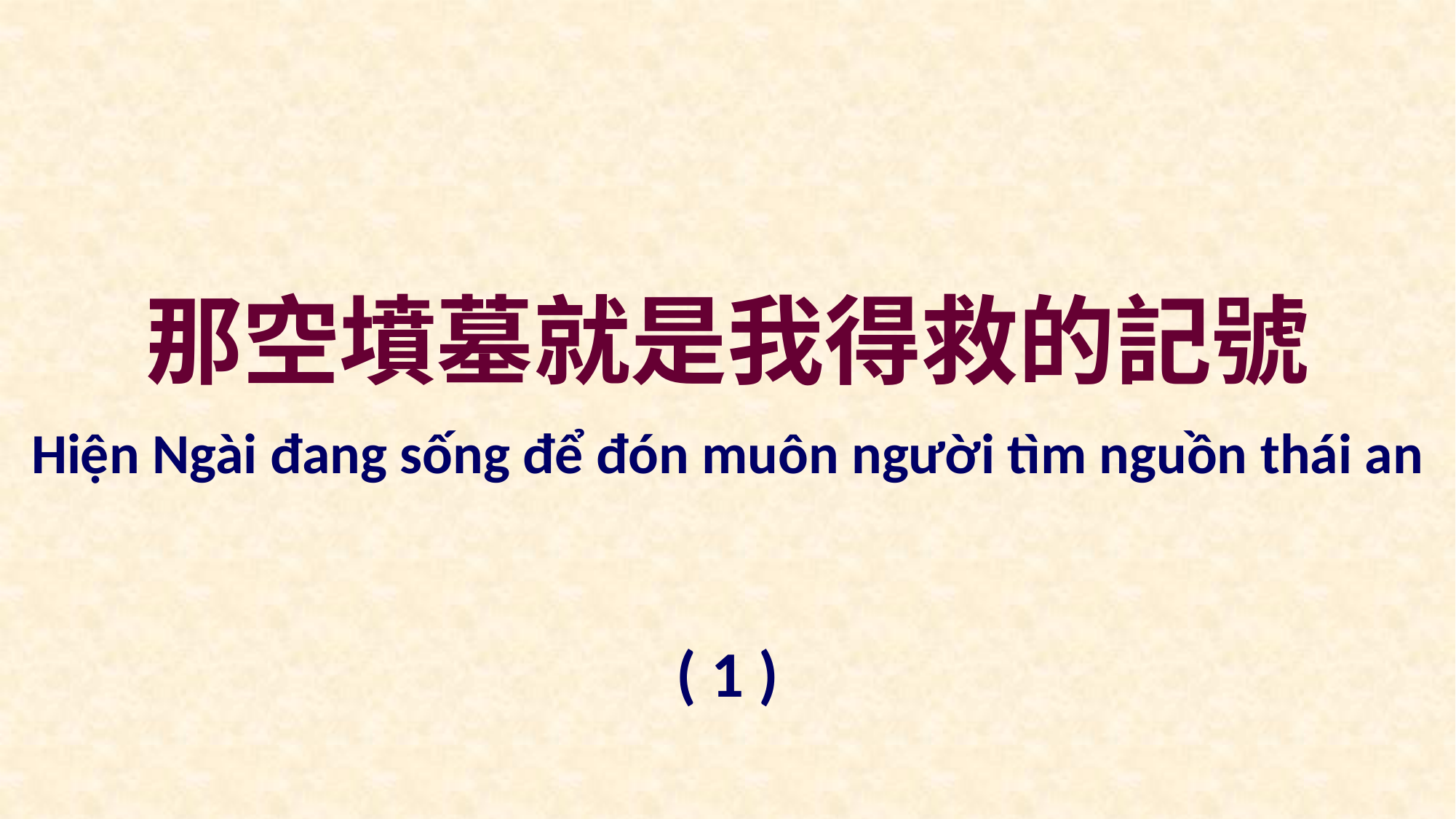

那空墳墓就是我得救的記號
Hiện Ngài đang sống để đón muôn người tìm nguồn thái an
( 1 )